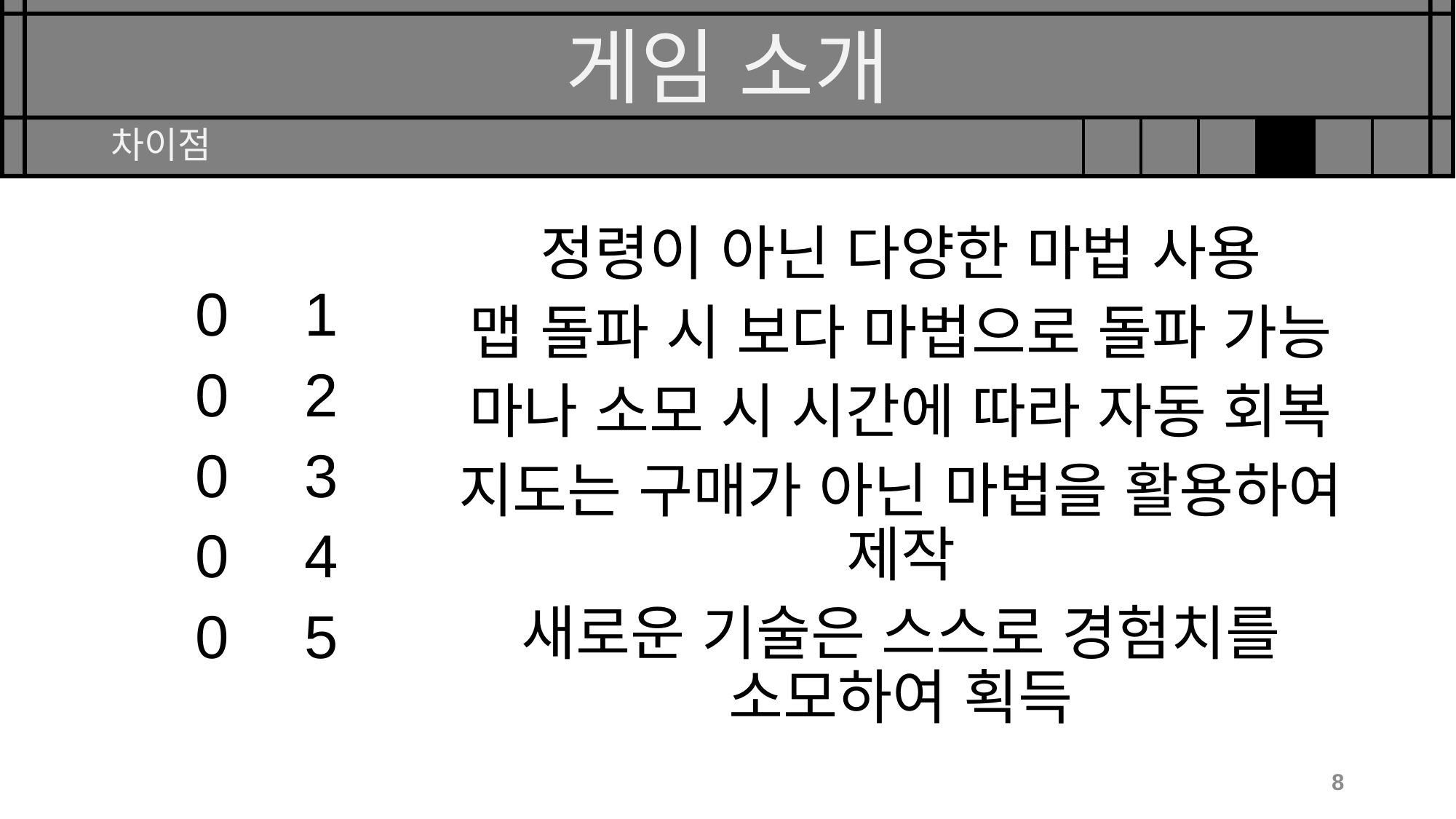

# 게임 소개
차이점
|  |  |  |  |  |  |
| --- | --- | --- | --- | --- | --- |
0	1
0	2
0	3
0	4
0	5
정령이 아닌 다양한 마법 사용
맵 돌파 시 보다 마법으로 돌파 가능
마나 소모 시 시간에 따라 자동 회복
지도는 구매가 아닌 마법을 활용하여 제작
새로운 기술은 스스로 경험치를 소모하여 획득
8